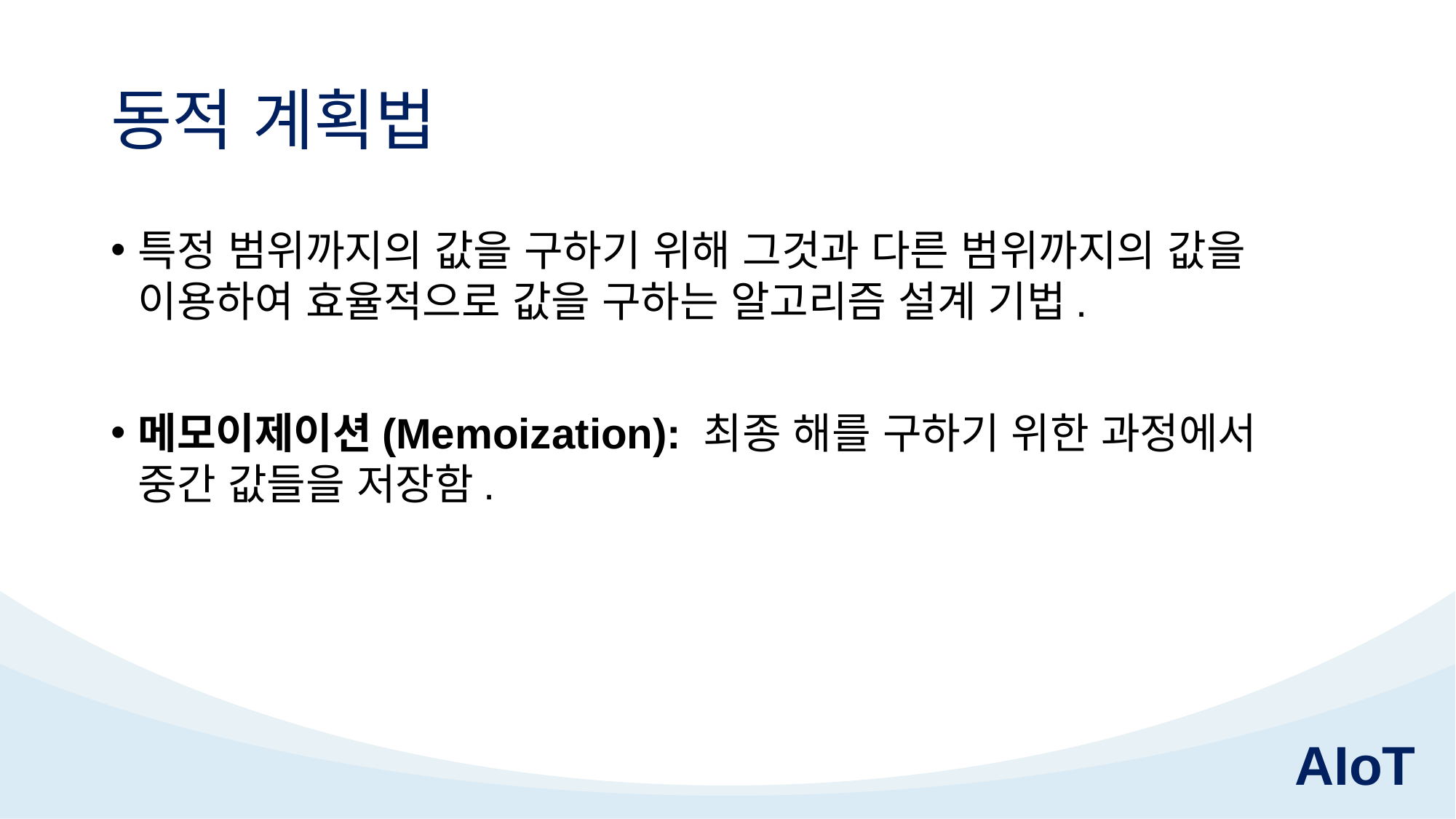

# 동적 계획법
특정 범위까지의 값을 구하기 위해 그것과 다른 범위까지의 값을 이용하여 효율적으로 값을 구하는 알고리즘 설계 기법.

메모이제이션(Memoization): 최종 해를 구하기 위한 과정에서 중간 값들을 저장함.